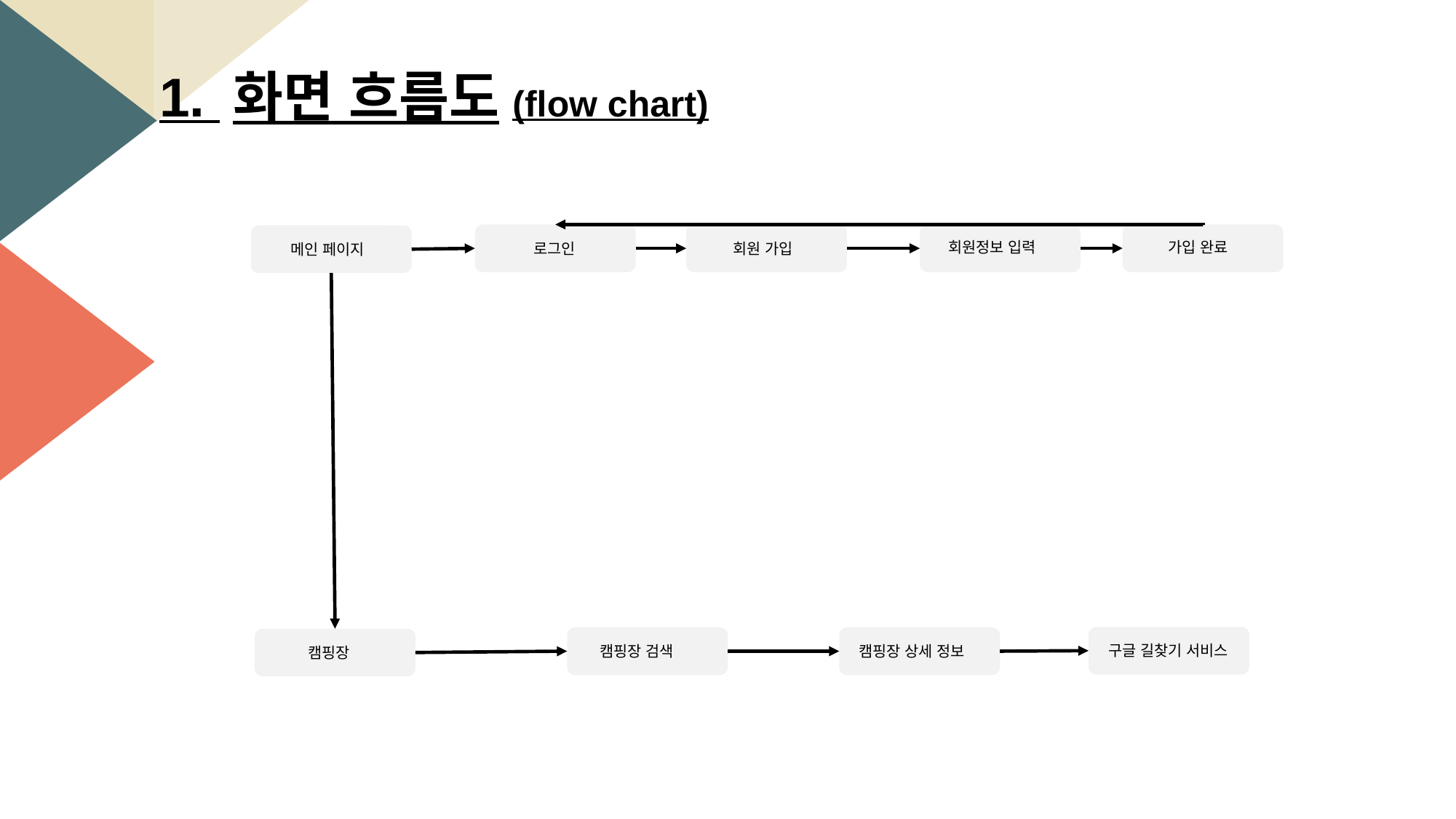

1. 화면 흐름도(flow chart)

회원 가입

로그인

회원정보 입력

가입 완료

메인 페이지

구글 길찾기 서비스

캠핑장 상세 정보

캠핑장 검색

캠핑장